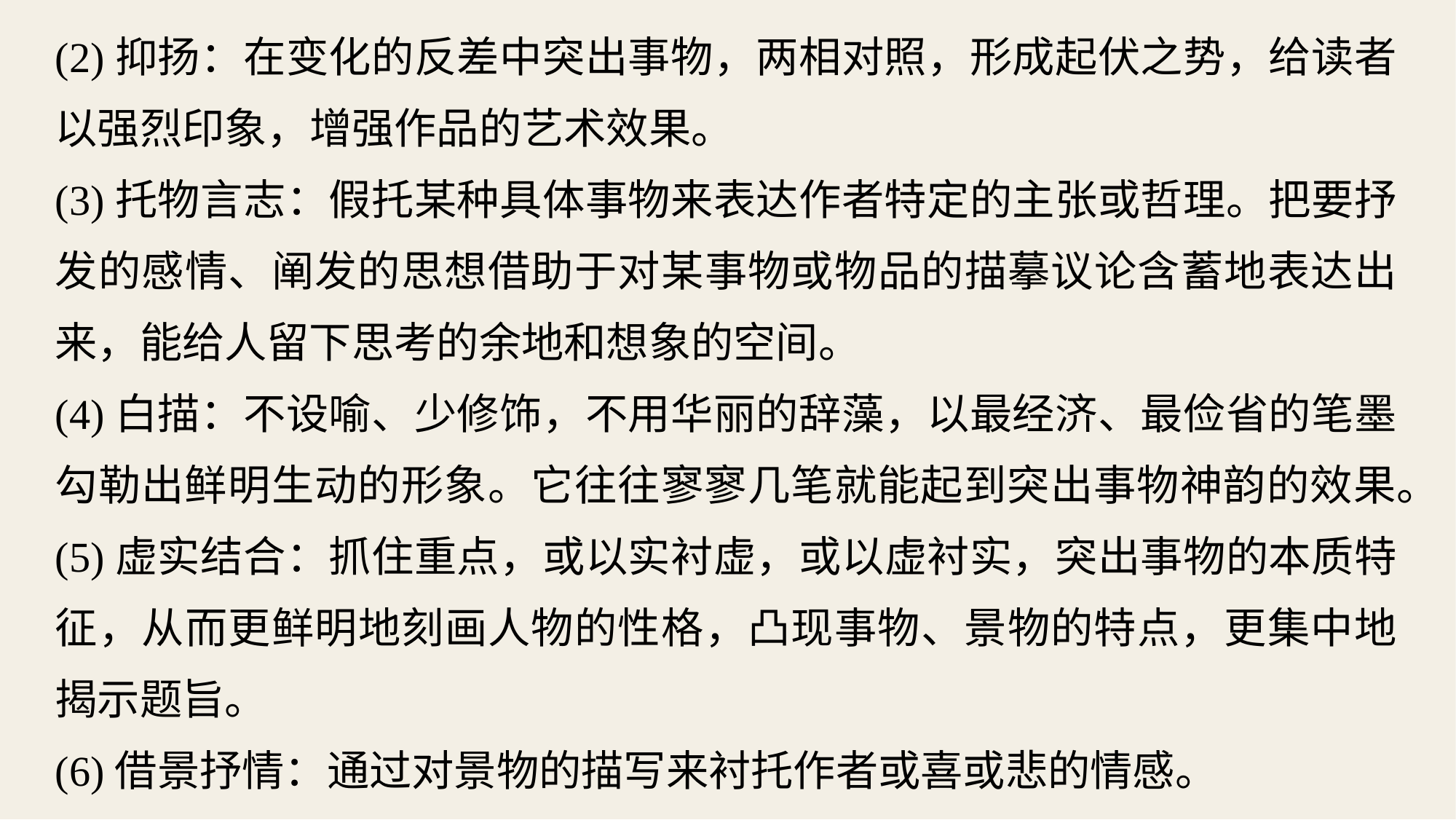

(2)抑扬：在变化的反差中突出事物，两相对照，形成起伏之势，给读者以强烈印象，增强作品的艺术效果。
(3)托物言志：假托某种具体事物来表达作者特定的主张或哲理。把要抒发的感情、阐发的思想借助于对某事物或物品的描摹议论含蓄地表达出来，能给人留下思考的余地和想象的空间。
(4)白描：不设喻、少修饰，不用华丽的辞藻，以最经济、最俭省的笔墨勾勒出鲜明生动的形象。它往往寥寥几笔就能起到突出事物神韵的效果。
(5)虚实结合：抓住重点，或以实衬虚，或以虚衬实，突出事物的本质特征，从而更鲜明地刻画人物的性格，凸现事物、景物的特点，更集中地揭示题旨。
(6)借景抒情：通过对景物的描写来衬托作者或喜或悲的情感。